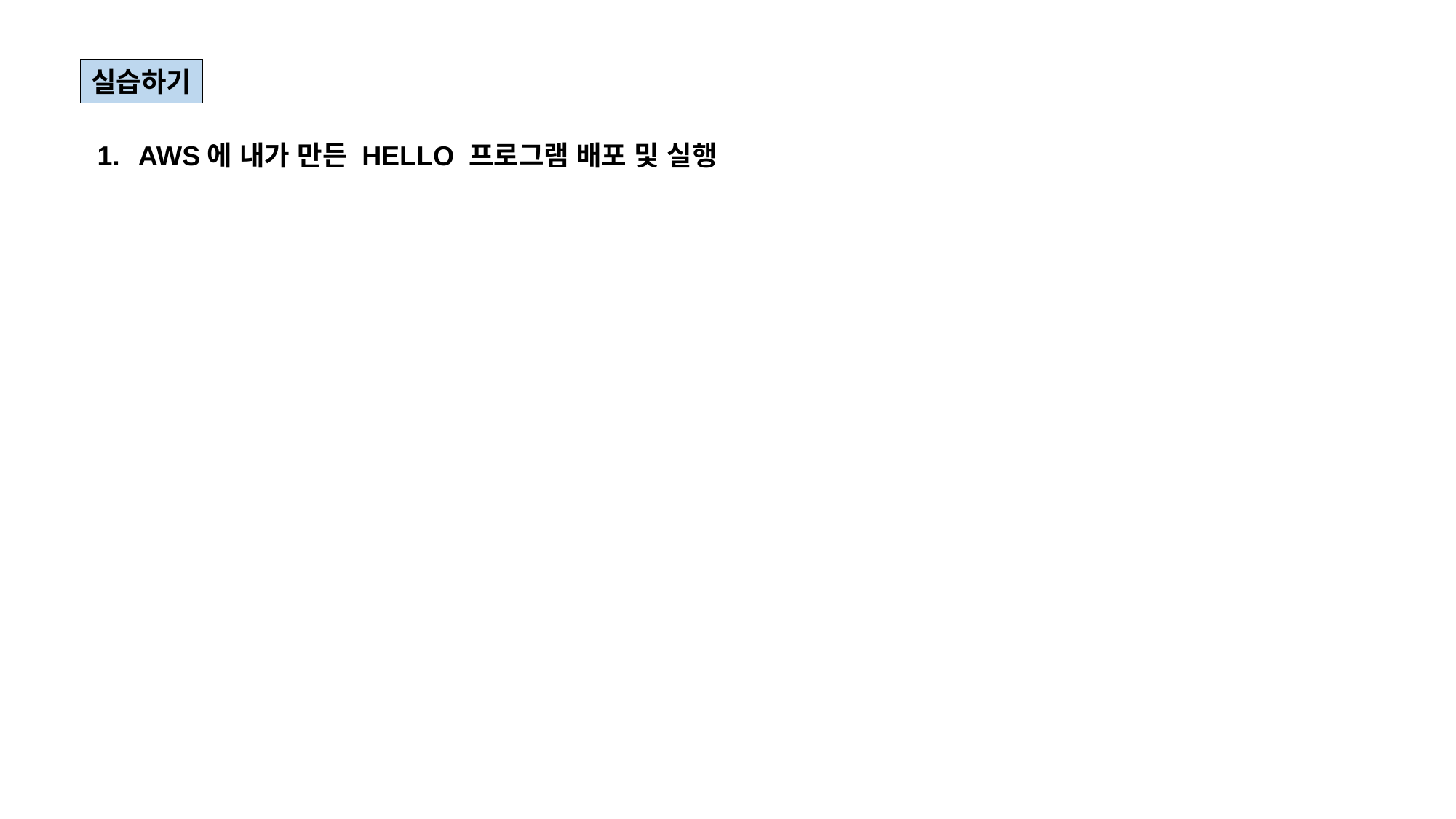

실습하기
AWS에 내가 만든 HELLO 프로그램 배포 및 실행